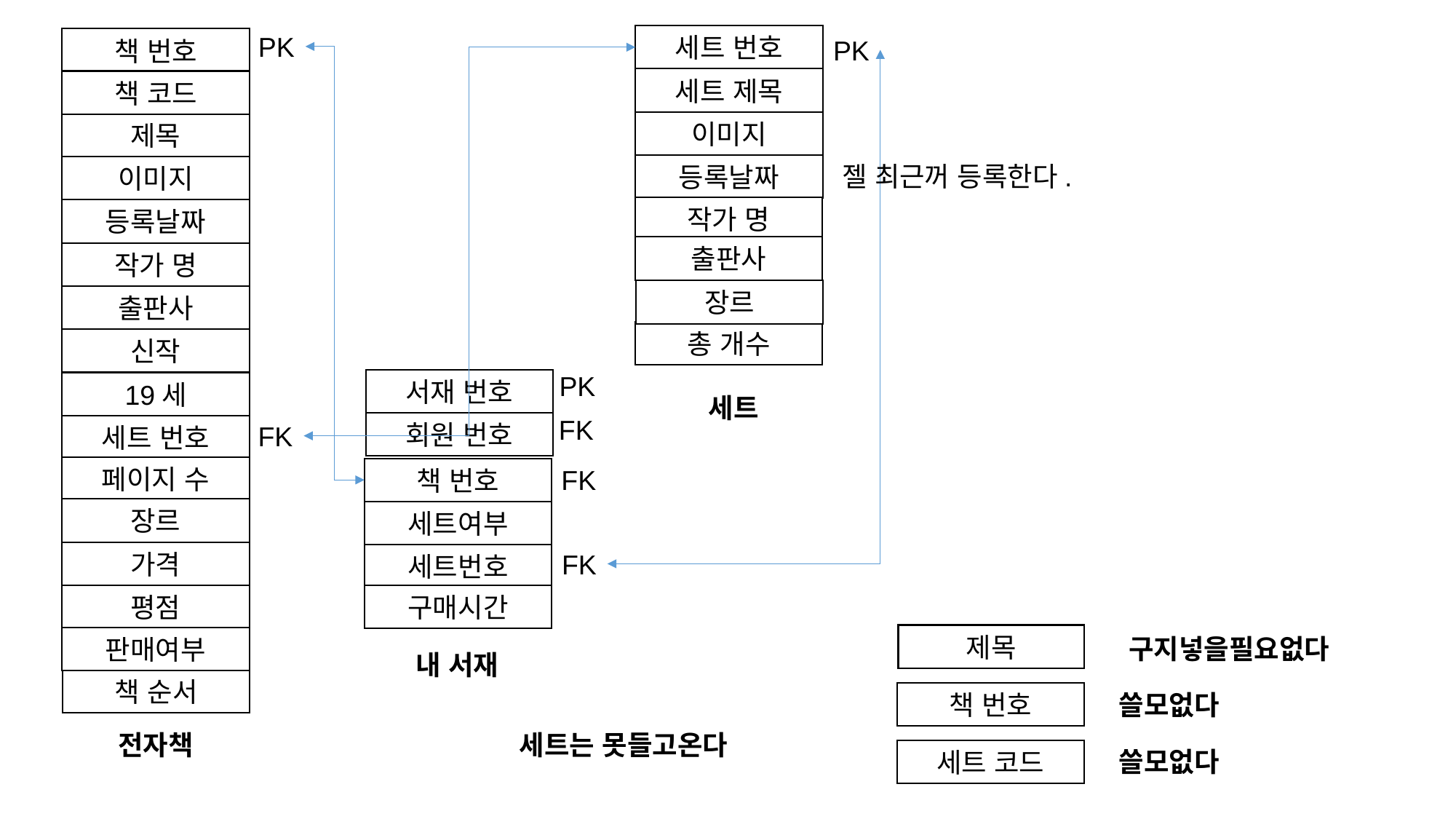

PK
세트 번호
PK
책 번호
세트 제목
책 코드
이미지
제목
젤 최근꺼 등록한다.
등록날짜
이미지
작가 명
등록날짜
출판사
작가 명
장르
출판사
총 개수
신작
PK
서재 번호
19세
세트
FK
회원 번호
FK
세트 번호
페이지 수
FK
책 번호
장르
세트여부
FK
가격
세트번호
평점
구매시간
제목
구지넣을필요없다
판매여부
내 서재
책 순서
책 번호
쓸모없다
전자책
세트는 못들고온다
쓸모없다
세트 코드